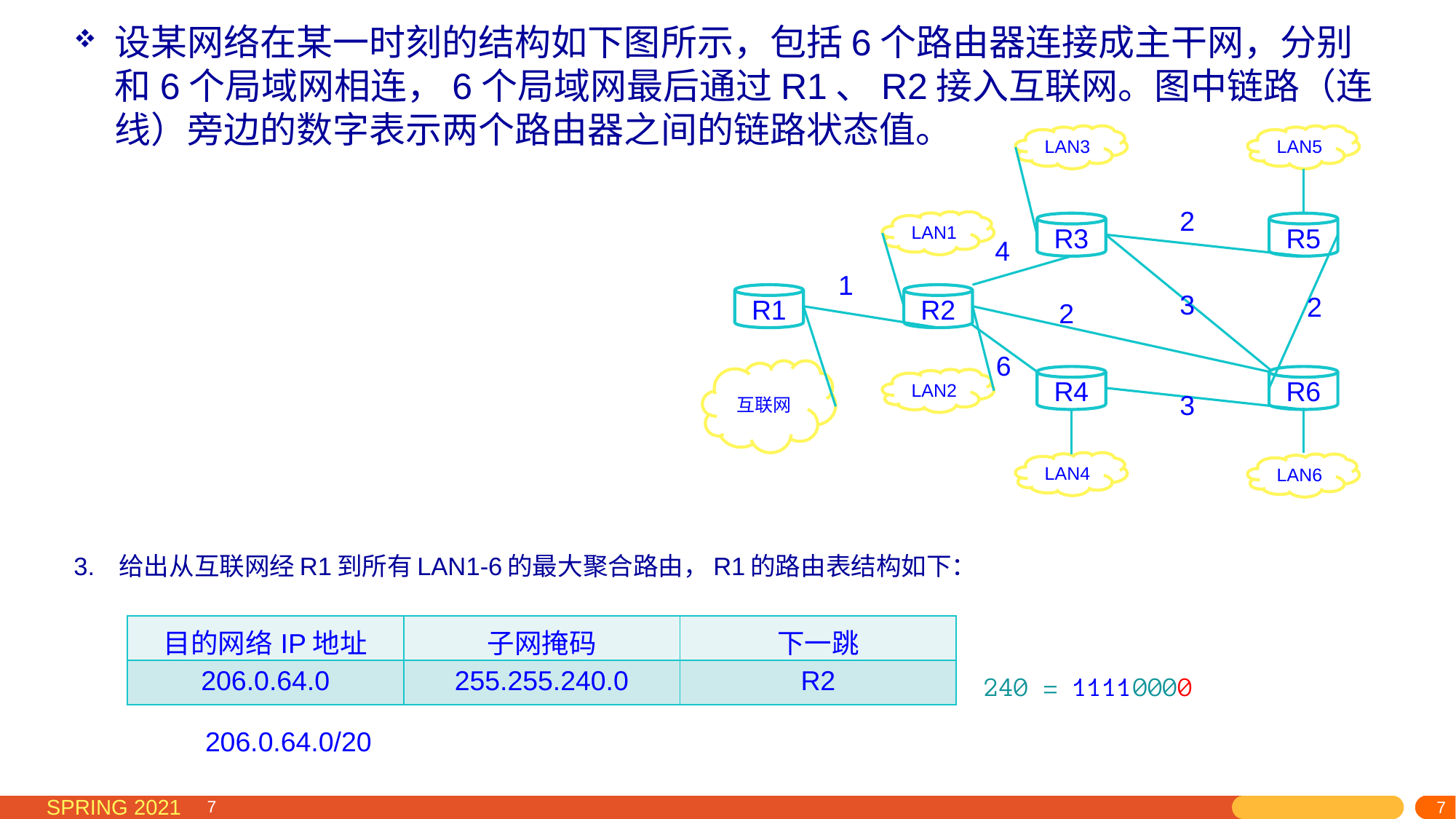

设某网络在某一时刻的结构如下图所示，包括6个路由器连接成主干网，分别和6个局域网相连，6个局域网最后通过R1、R2接入互联网。图中链路（连线）旁边的数字表示两个路由器之间的链路状态值。
LAN3
LAN5
2
LAN1
R3
R5
4
1
3
2
R1
R2
2
6
互联网
R4
R6
LAN2
3
LAN4
LAN6
给出从互联网经R1到所有LAN1-6的最大聚合路由，R1的路由表结构如下：
| 目的网络IP地址 | 子网掩码 | 下一跳 |
| --- | --- | --- |
| 206.0.64.0 | 255.255.240.0 | R2 |
240 = 11110000
206.0.64.0/20